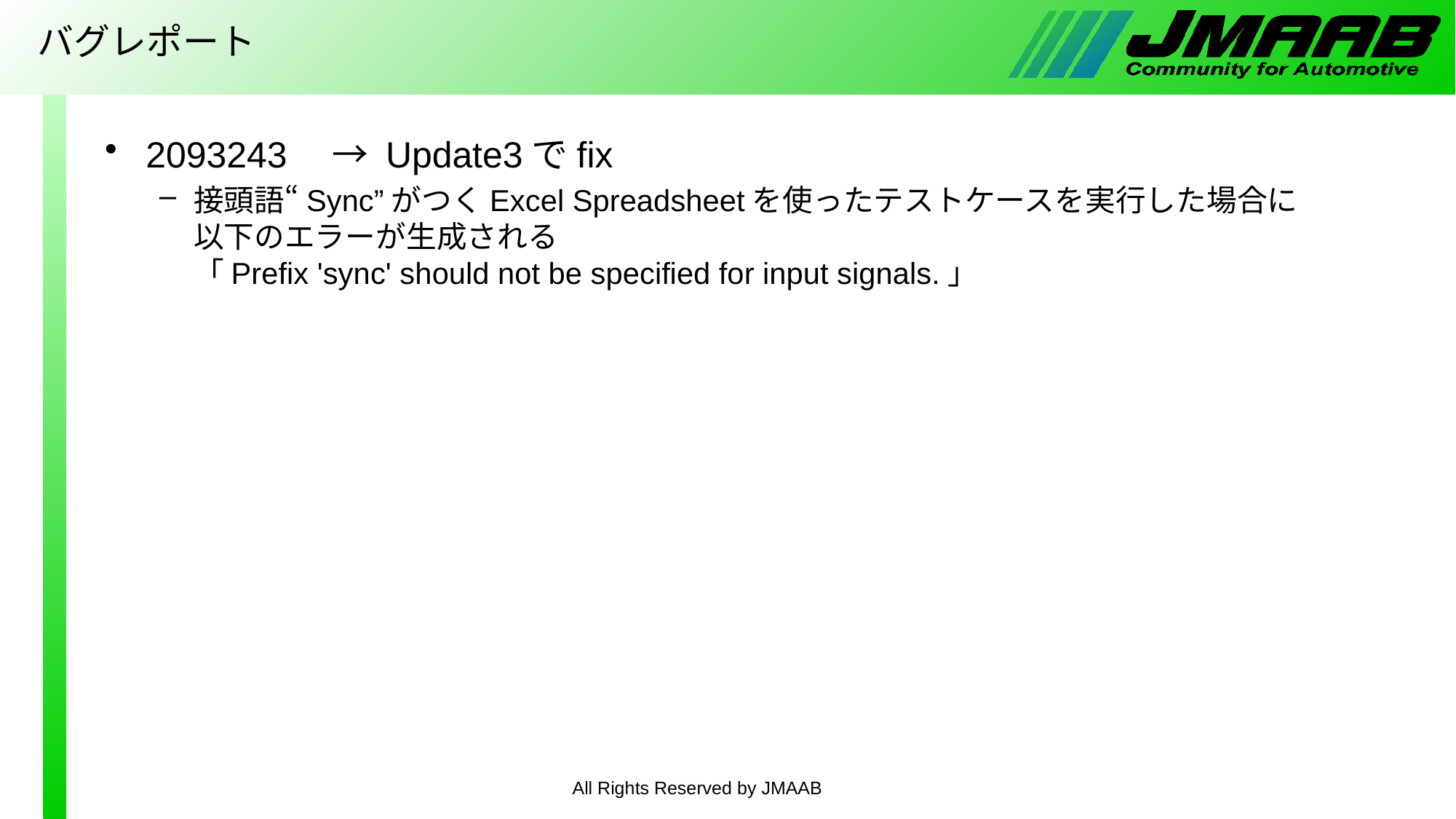

# バグレポート
2093243　→ Update3でfix
接頭語“Sync”がつくExcel Spreadsheetを使ったテストケースを実行した場合に
以下のエラーが生成される
「Prefix 'sync' should not be specified for input signals.」